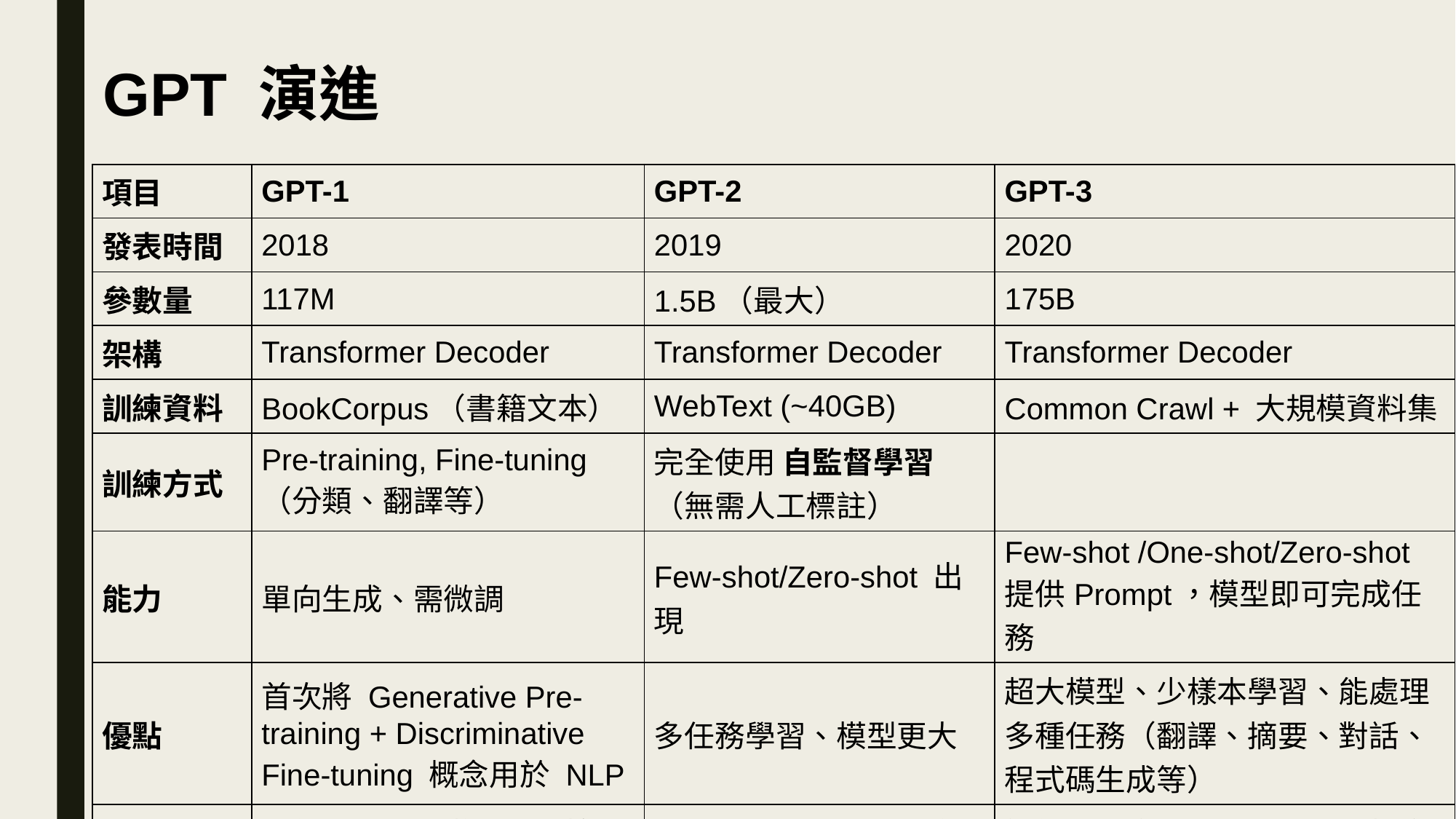

GPT 演進
| 項目 | GPT-1 | GPT-2 | GPT-3 |
| --- | --- | --- | --- |
| 發表時間 | 2018 | 2019 | 2020 |
| 參數量 | 117M | 1.5B（最大） | 175B |
| 架構 | Transformer Decoder | Transformer Decoder | Transformer Decoder |
| 訓練資料 | BookCorpus（書籍文本） | WebText (~40GB) | Common Crawl + 大規模資料集 |
| 訓練方式 | Pre-training, Fine-tuning（分類、翻譯等） | 完全使用 自監督學習（無需人工標註） |  |
| 能力 | 單向生成、需微調 | Few-shot/Zero-shot 出現 | Few-shot /One-shot/Zero-shot 提供Prompt，模型即可完成任務 |
| 優點 | 首次將 Generative Pre-training + Discriminative Fine-tuning 概念用於 NLP | 多任務學習、模型更大 | 超大模型、少樣本學習、能處理多種任務（翻譯、摘要、對話、程式碼生成等） |
| 缺點 | 功能有限、需微調、不擅長閱讀理解的任務 | 仍有偏見、幻覺、重複性問題 | 訓練成本高、幻覺、偏見、指令跟隨差 |